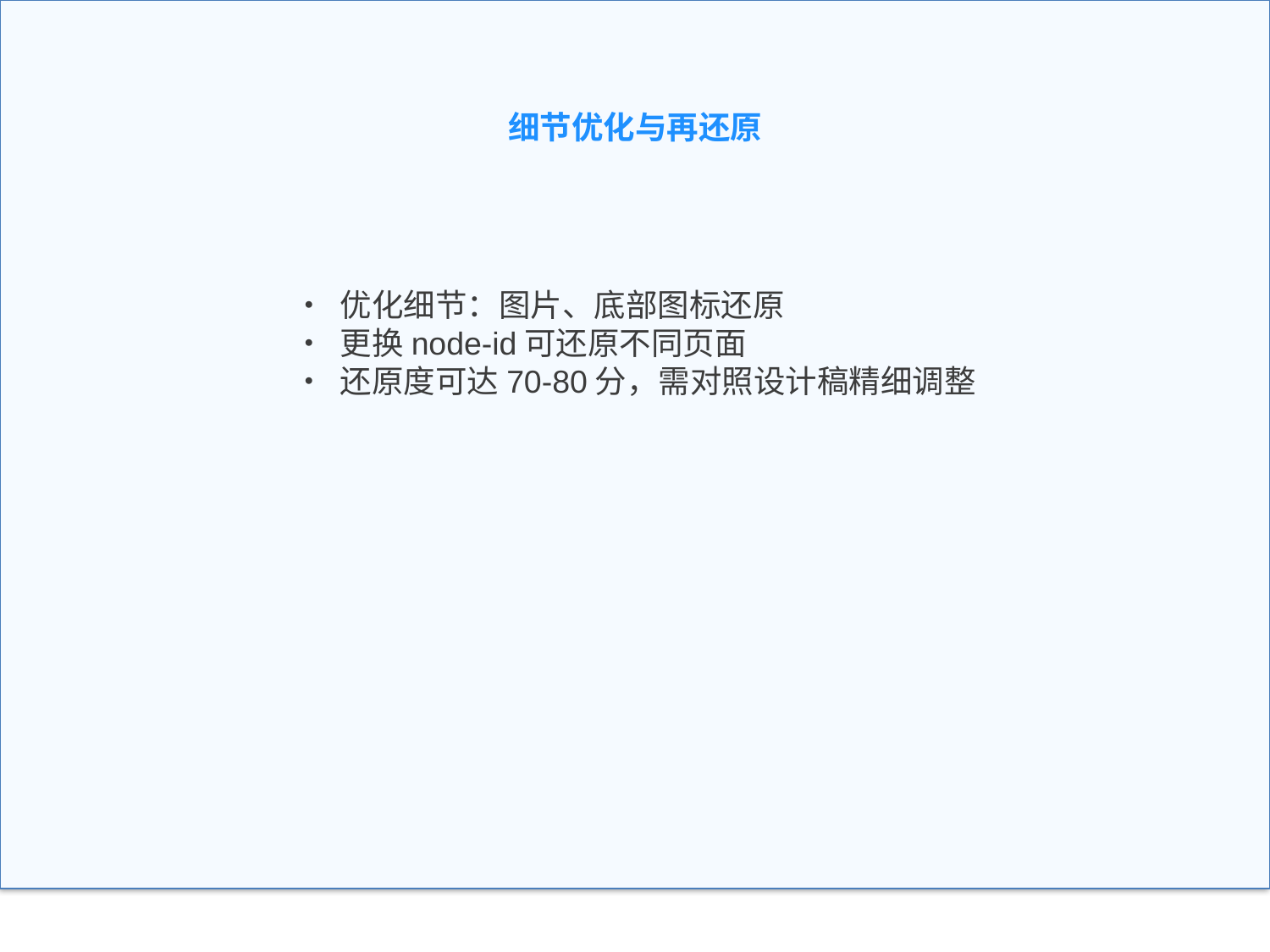

# 细节优化与再还原
细节优化与再还原

优化细节：图片、底部图标还原
更换node-id可还原不同页面
还原度可达70-80分，需对照设计稿精细调整
• 优化细节：图片、底部图标还原
• 更换node-id可还原不同页面
• 还原度可达70-80分，需对照设计稿精细调整